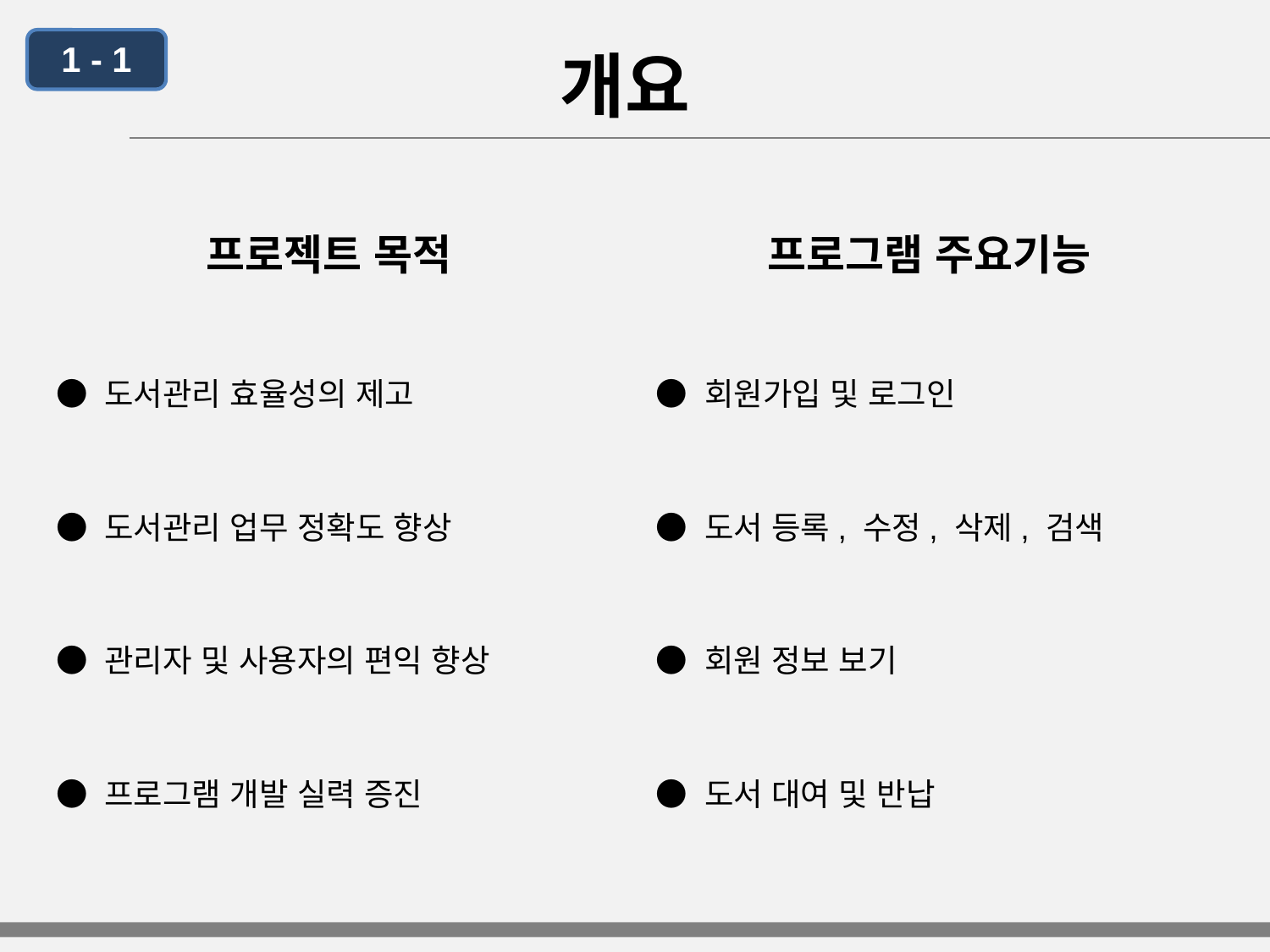

# 개요
1 - 1
프로젝트 목적

● 도서관리 효율성의 제고

● 도서관리 업무 정확도 향상

● 관리자 및 사용자의 편익 향상

● 프로그램 개발 실력 증진

프로그램 주요기능

● 회원가입 및 로그인

● 도서 등록, 수정, 삭제, 검색

● 회원 정보 보기

● 도서 대여 및 반납